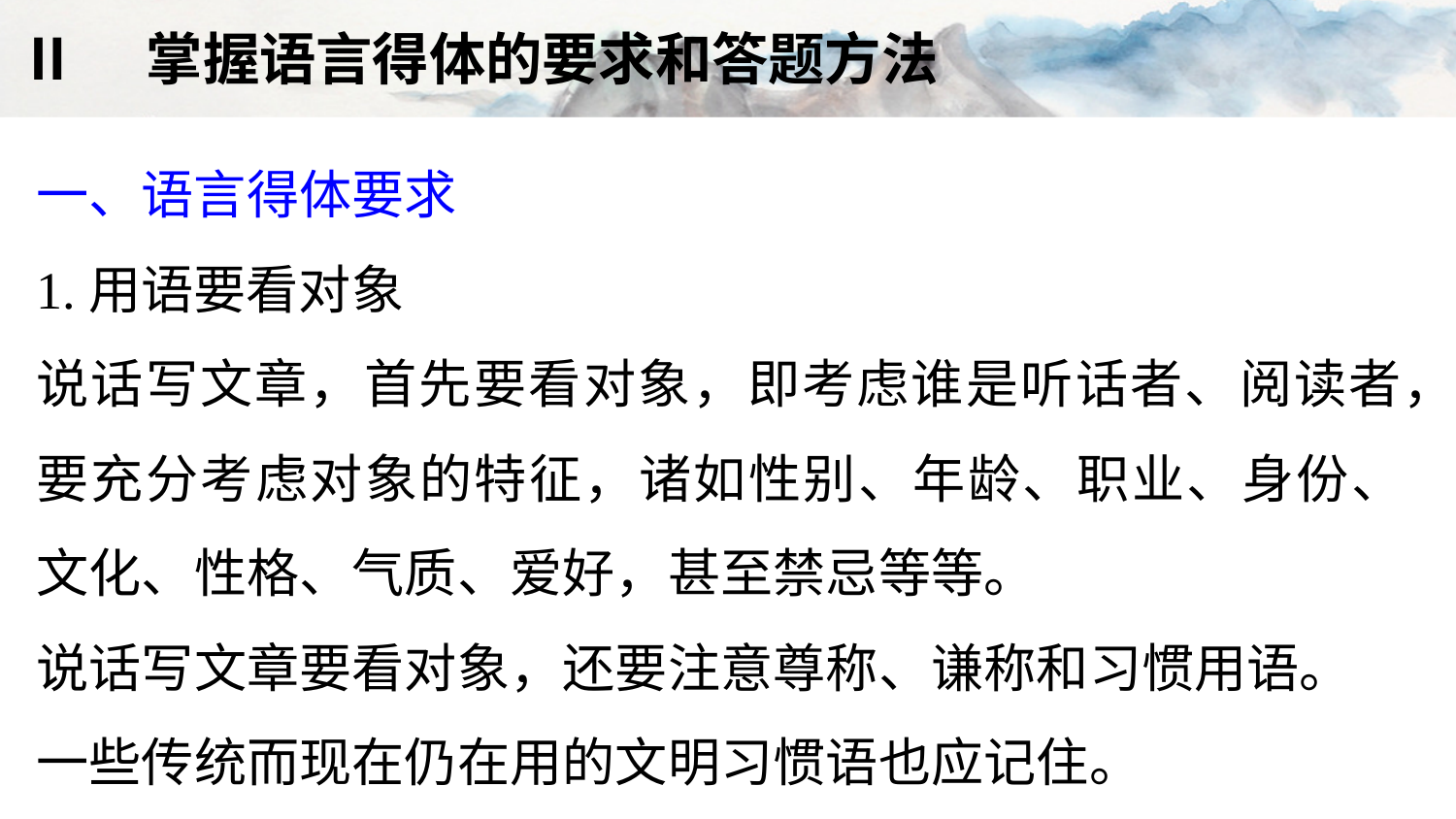

Ⅱ　掌握语言得体的要求和答题方法
一、语言得体要求
1.用语要看对象
说话写文章，首先要看对象，即考虑谁是听话者、阅读者，要充分考虑对象的特征，诸如性别、年龄、职业、身份、文化、性格、气质、爱好，甚至禁忌等等。
说话写文章要看对象，还要注意尊称、谦称和习惯用语。
一些传统而现在仍在用的文明习惯语也应记住。